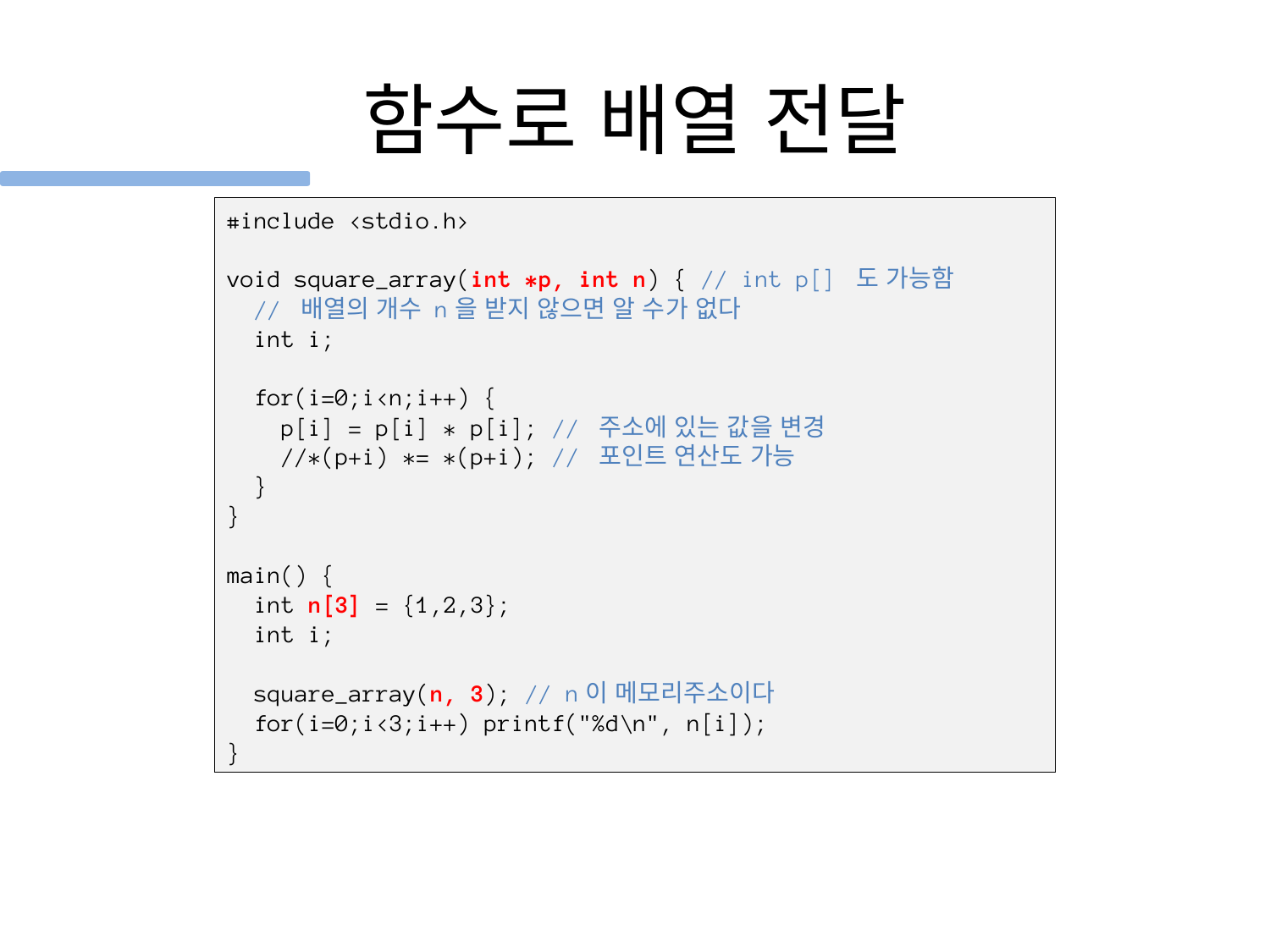

# 함수로 배열 전달

#include <stdio.h>

void square_array(int *p, int n) { // int p[] 도 가능함
  // 배열의 개수 n을 받지 않으면 알 수가 없다
  int i;

  for(i=0;i<n;i++) {
    p[i] = p[i] * p[i]; // 주소에 있는 값을 변경
    //*(p+i) *= *(p+i); // 포인트 연산도 가능
  }
}

main() {
  int n[3] = {1,2,3};
  int i;

  square_array(n, 3); // n이 메모리주소이다
  for(i=0;i<3;i++) printf("%d\n", n[i]);
}